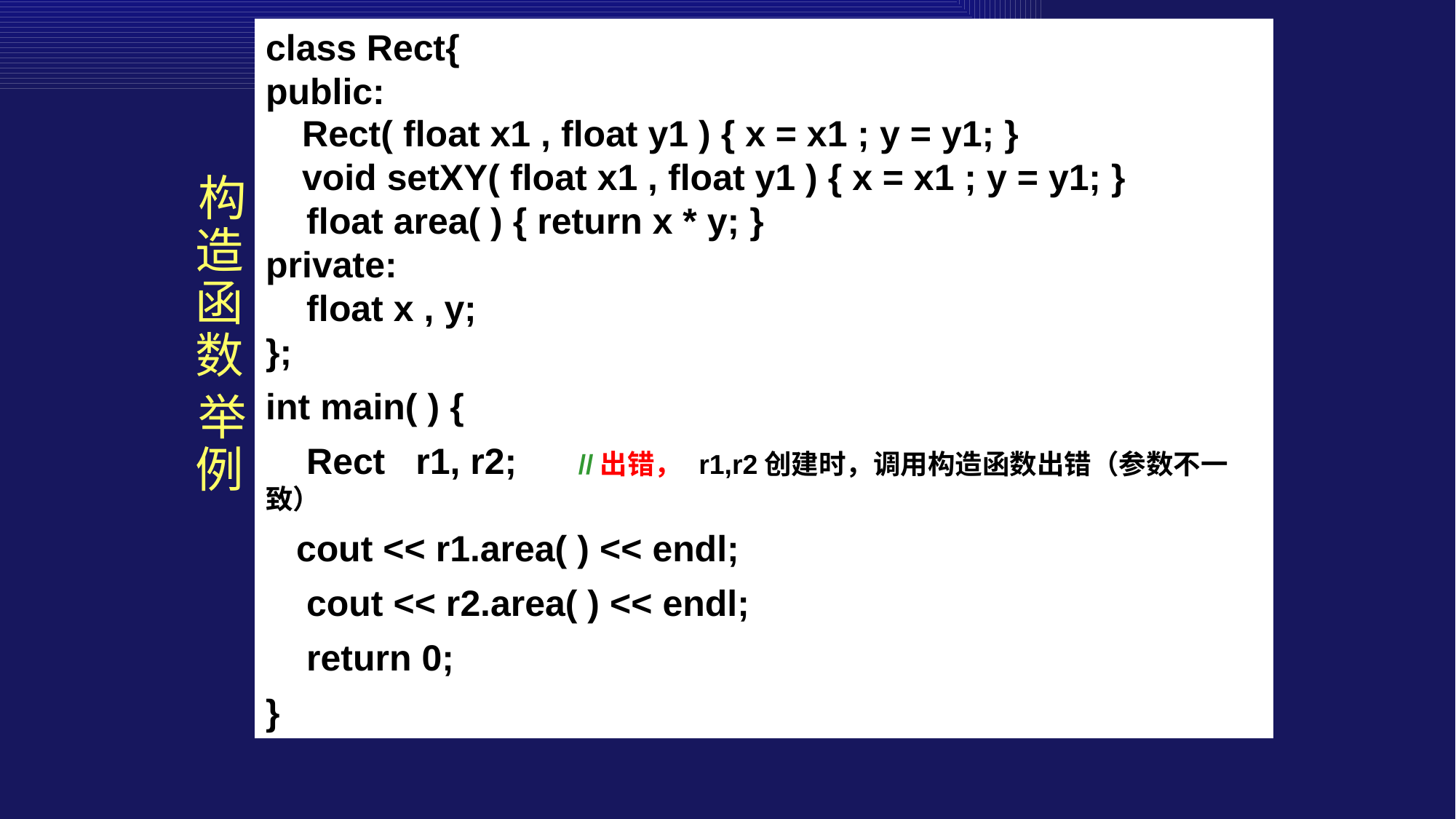

class Rect{
public:
    Rect( float x1 , float y1 ) { x = x1 ; y = y1; }
    void setXY( float x1 , float y1 ) { x = x1 ; y = y1; }
    float area( ) { return x * y; }
private:
    float x , y;
};
int main( ) {
    Rect   r1, r2;      //出错， r1,r2创建时，调用构造函数出错（参数不一致）
   cout << r1.area( ) << endl;
    cout << r2.area( ) << endl;
    return 0;
}
   构造函数
   举例